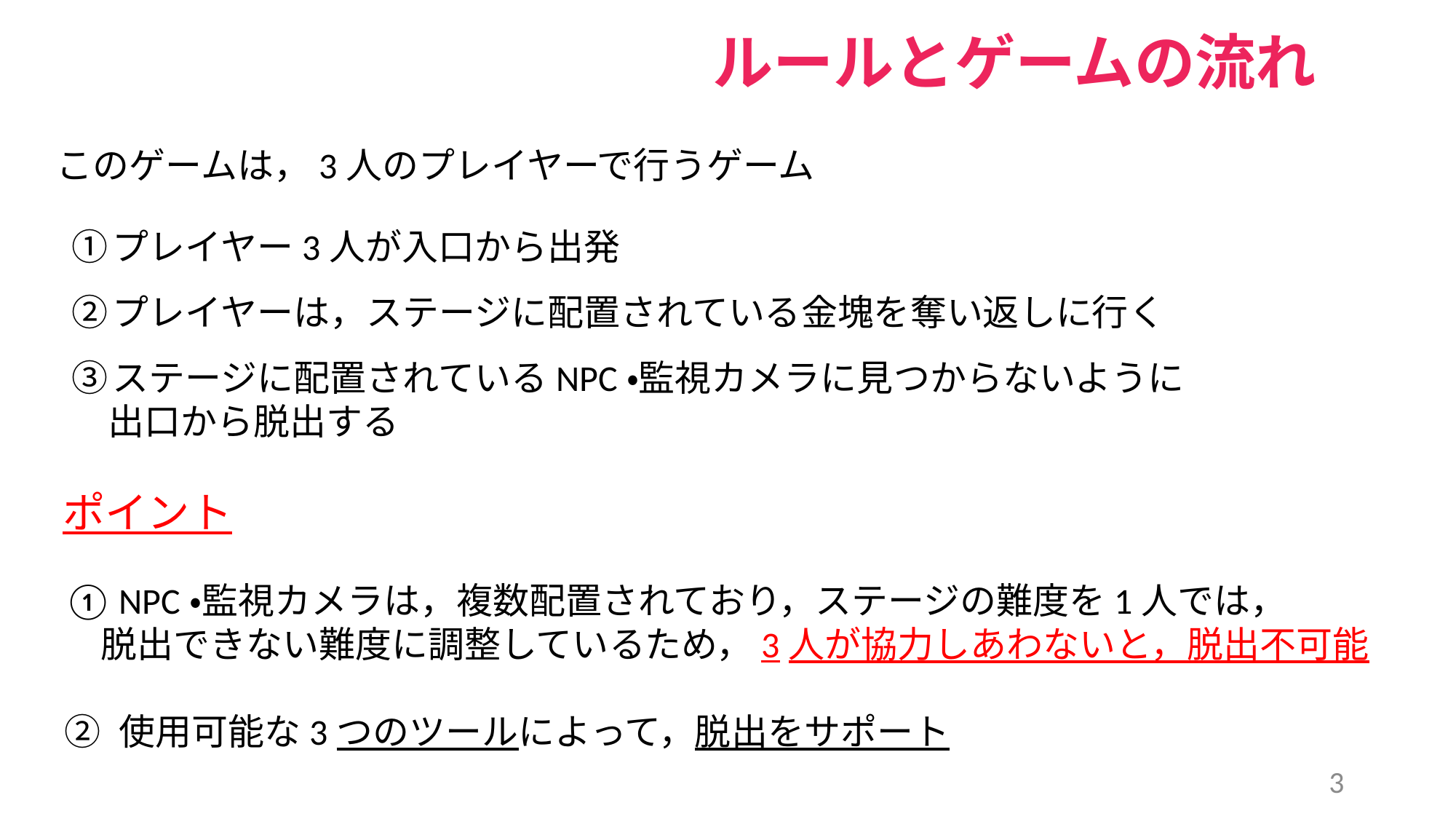

ルールとゲームの流れ
このゲームは，3人のプレイヤーで行うゲーム
プレイヤー3人が入口から出発

プレイヤーは，ステージに配置されている金塊を奪い返しに行く

ステージに配置されているNPC・監視カメラに見つからないように
　出口から脱出する

ポイント

NPC・監視カメラは，複数配置されており，ステージの難度を1人では，
　脱出できない難度に調整しているため，3人が協力しあわないと，脱出不可能

使用可能な3つのツールによって，脱出をサポート
3
3